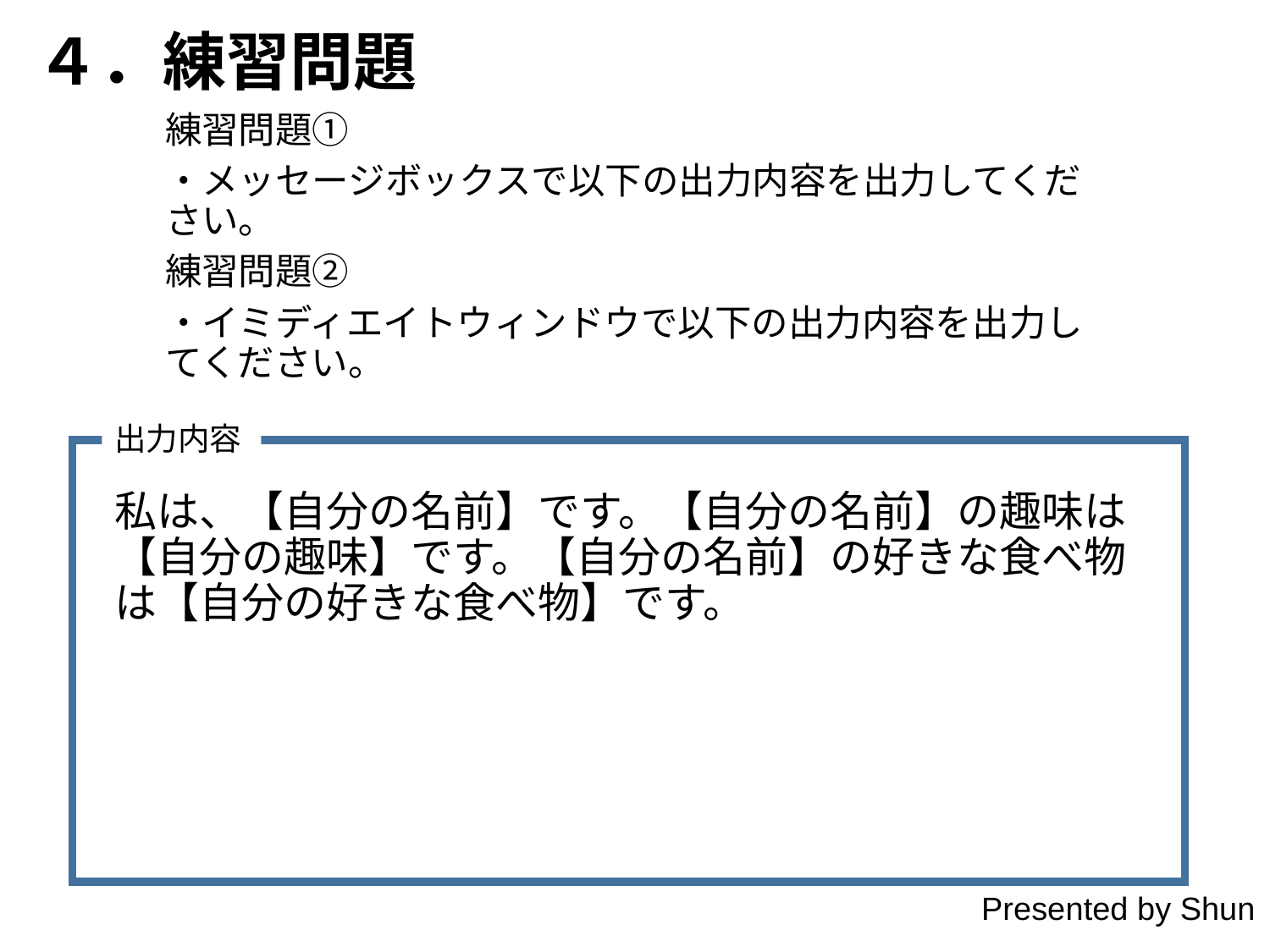

４．練習問題
練習問題①
・メッセージボックスで以下の出力内容を出力してください。
練習問題②
・イミディエイトウィンドウで以下の出力内容を出力してください。
出力内容

私は、【自分の名前】です。【自分の名前】の趣味は【自分の趣味】です。【自分の名前】の好きな食べ物は【自分の好きな食べ物】です。

Presented by Shun